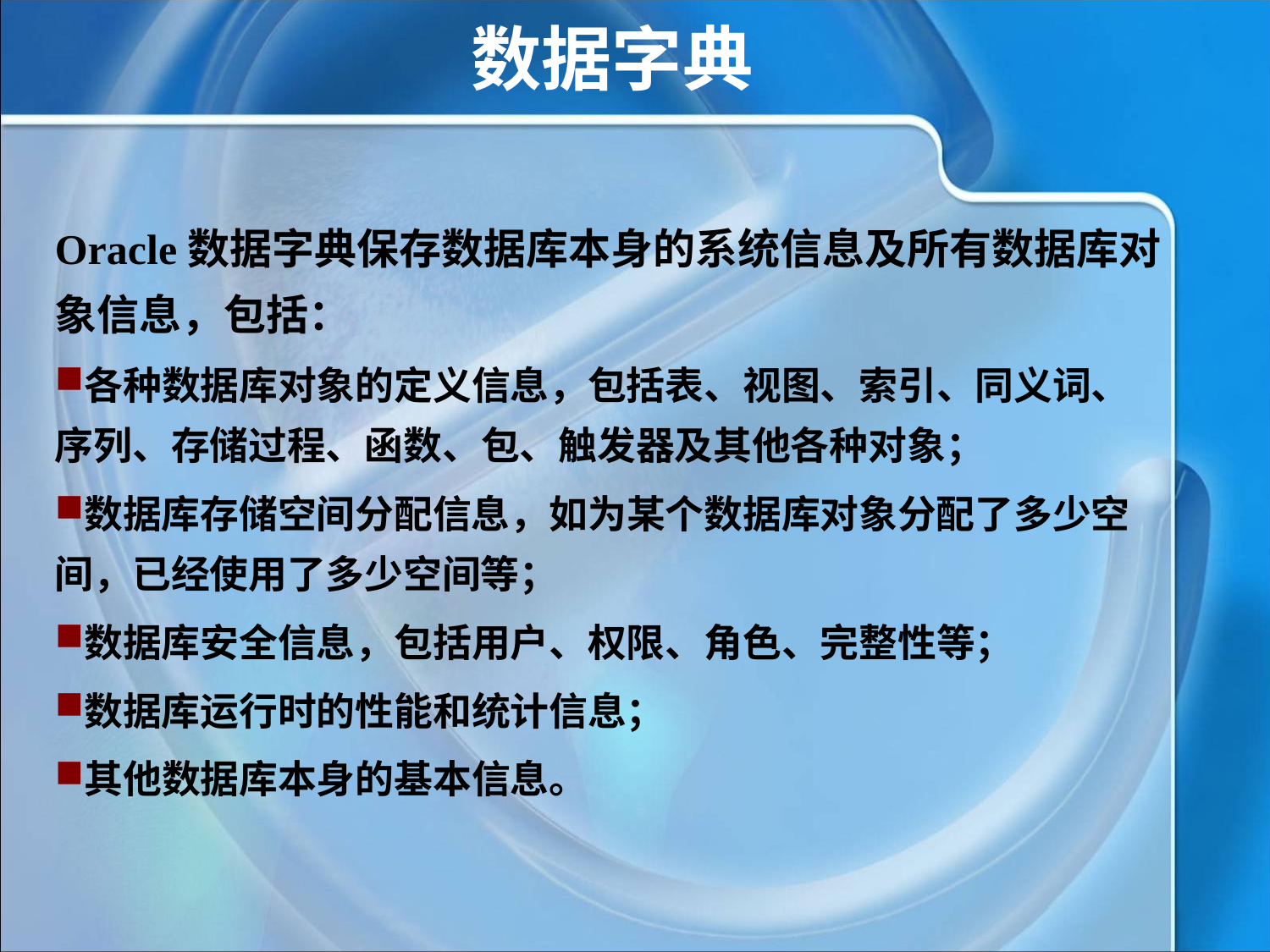

数据字典
Oracle数据字典保存数据库本身的系统信息及所有数据库对象信息，包括：
各种数据库对象的定义信息，包括表、视图、索引、同义词、序列、存储过程、函数、包、触发器及其他各种对象；
数据库存储空间分配信息，如为某个数据库对象分配了多少空间，已经使用了多少空间等；
数据库安全信息，包括用户、权限、角色、完整性等；
数据库运行时的性能和统计信息；
其他数据库本身的基本信息。